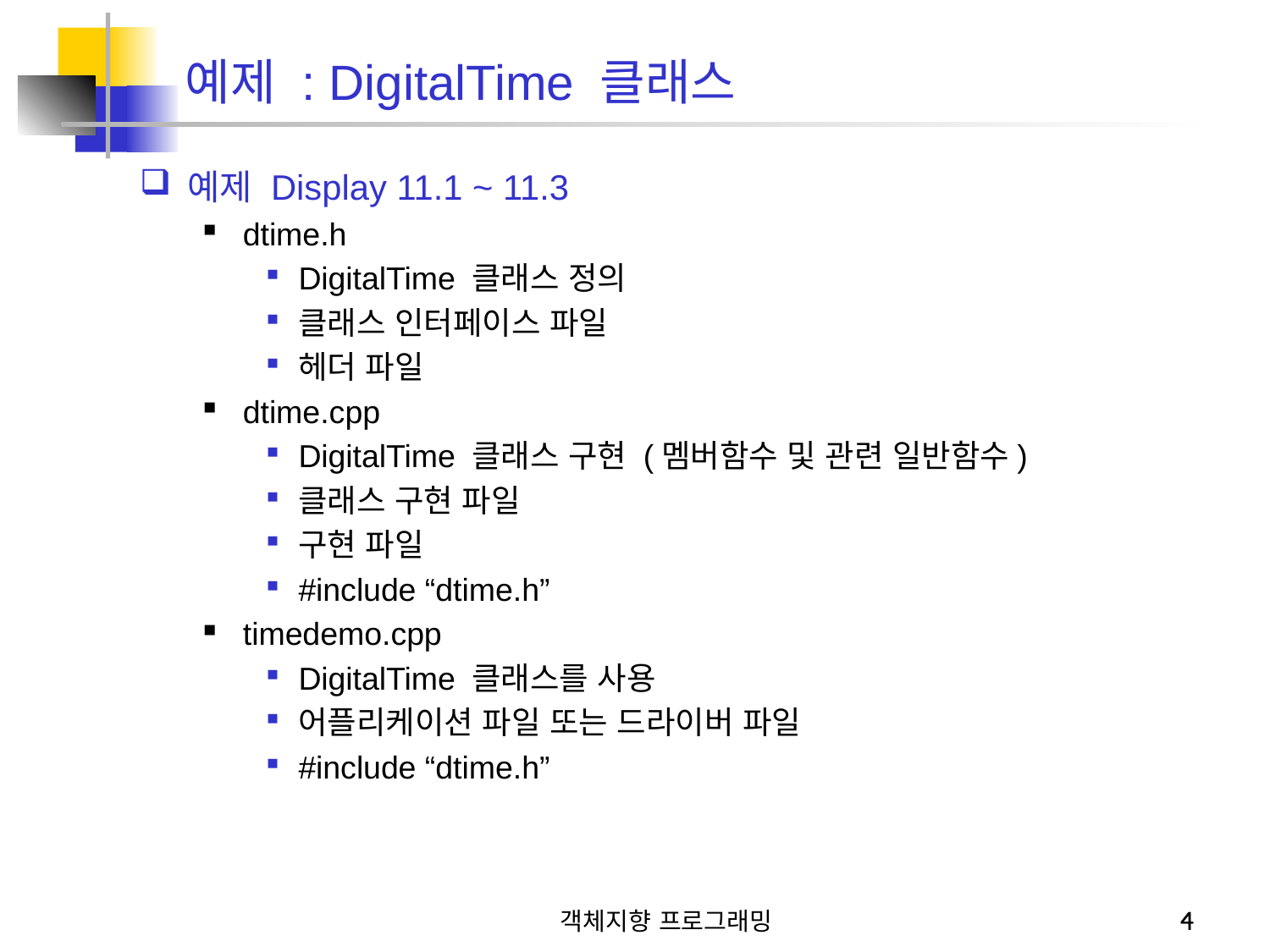

예제 : DigitalTime 클래스
예제 Display 11.1 ~ 11.3
dtime.h
DigitalTime 클래스 정의
클래스 인터페이스 파일
헤더 파일
dtime.cpp
DigitalTime 클래스 구현 (멤버함수 및 관련 일반함수)
클래스 구현 파일
구현 파일
#include “dtime.h”
timedemo.cpp
DigitalTime 클래스를 사용
어플리케이션 파일 또는 드라이버 파일
#include “dtime.h”
객체지향 프로그래밍
4